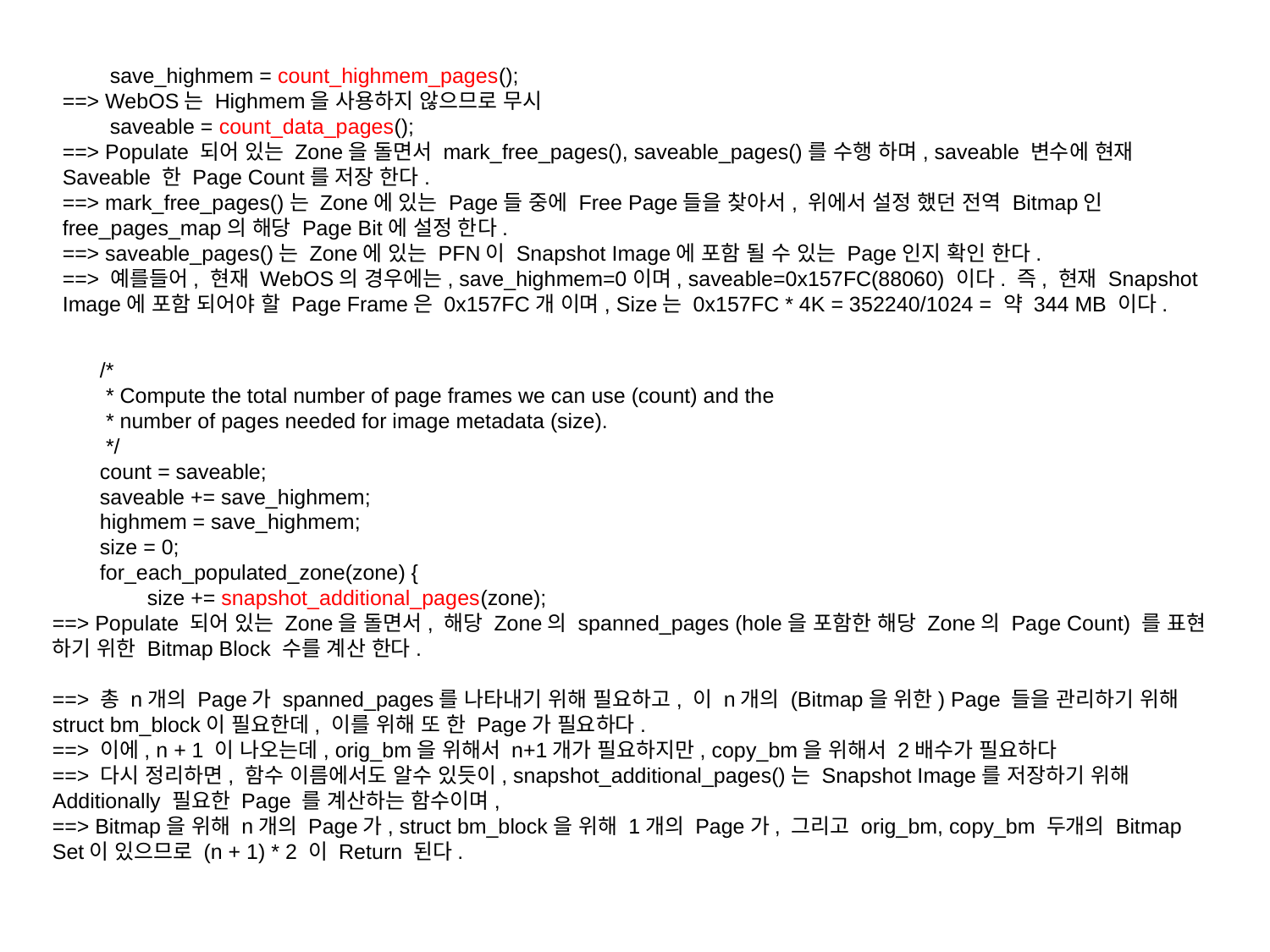

save_highmem = count_highmem_pages();
==> WebOS는 Highmem을 사용하지 않으므로 무시
        saveable = count_data_pages();
==> Populate 되어 있는 Zone을 돌면서 mark_free_pages(), saveable_pages()를 수행 하며, saveable 변수에 현재 Saveable 한 Page Count를 저장 한다.
==> mark_free_pages()는 Zone에 있는 Page들 중에 Free Page들을 찾아서, 위에서 설정 했던 전역 Bitmap인 free_pages_map의 해당 Page Bit에 설정 한다.
==> saveable_pages()는 Zone에 있는 PFN이 Snapshot Image에 포함 될 수 있는 Page인지 확인 한다.
==> 예를들어, 현재 WebOS의 경우에는, save_highmem=0이며, saveable=0x157FC(88060) 이다. 즉, 현재 Snapshot Image에 포함 되어야 할 Page Frame은 0x157FC개 이며, Size는 0x157FC * 4K = 352240/1024 = 약 344 MB 이다.

        /*
         * Compute the total number of page frames we can use (count) and the
         * number of pages needed for image metadata (size).
         */
        count = saveable;
        saveable += save_highmem;
        highmem = save_highmem;
        size = 0;
        for_each_populated_zone(zone) {
                size += snapshot_additional_pages(zone);
==> Populate 되어 있는 Zone을 돌면서, 해당 Zone의 spanned_pages (hole을 포함한 해당 Zone의 Page Count) 를 표현 하기 위한 Bitmap Block 수를 계산 한다.

==> 총 n개의 Page가 spanned_pages를 나타내기 위해 필요하고, 이 n개의 (Bitmap을 위한) Page 들을 관리하기 위해 struct bm_block이 필요한데, 이를 위해 또 한 Page가 필요하다.
==> 이에, n + 1 이 나오는데, orig_bm을 위해서 n+1개가 필요하지만, copy_bm을 위해서 2배수가 필요하다
==> 다시 정리하면, 함수 이름에서도 알수 있듯이, snapshot_additional_pages()는 Snapshot Image를 저장하기 위해 Additionally 필요한 Page 를 계산하는 함수이며,
==> Bitmap을 위해 n개의 Page가, struct bm_block을 위해 1개의 Page가, 그리고 orig_bm, copy_bm 두개의 Bitmap Set이 있으므로 (n + 1) * 2 이 Return 된다.